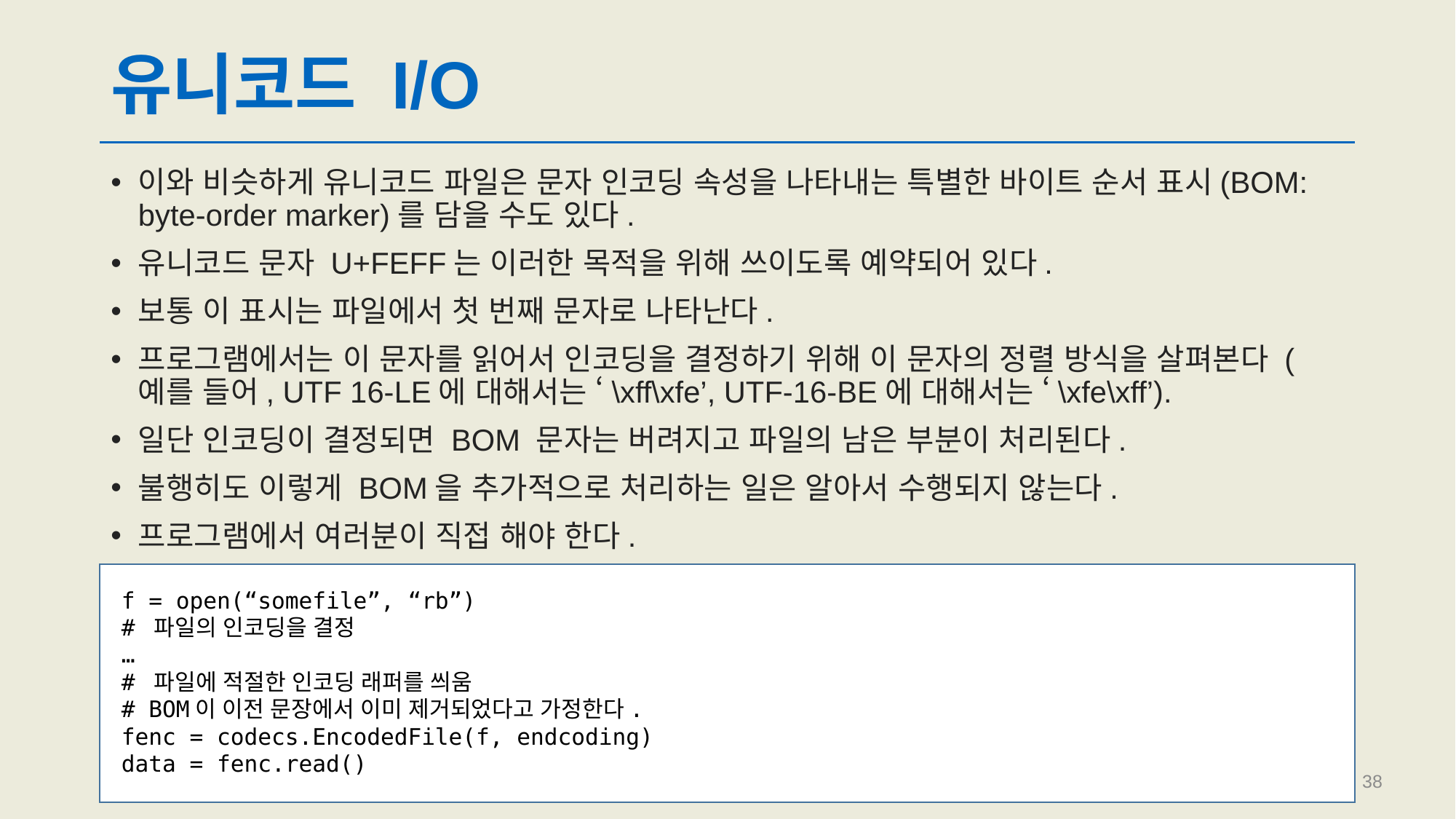

# 유니코드 I/O
이와 비슷하게 유니코드 파일은 문자 인코딩 속성을 나타내는 특별한 바이트 순서 표시(BOM: byte-order marker)를 담을 수도 있다.
유니코드 문자 U+FEFF는 이러한 목적을 위해 쓰이도록 예약되어 있다.
보통 이 표시는 파일에서 첫 번째 문자로 나타난다.
프로그램에서는 이 문자를 읽어서 인코딩을 결정하기 위해 이 문자의 정렬 방식을 살펴본다 (예를 들어, UTF 16-LE에 대해서는 ‘\xff\xfe’, UTF-16-BE에 대해서는 ‘\xfe\xff’).
일단 인코딩이 결정되면 BOM 문자는 버려지고 파일의 남은 부분이 처리된다.
불행히도 이렇게 BOM을 추가적으로 처리하는 일은 알아서 수행되지 않는다.
프로그램에서 여러분이 직접 해야 한다.
f = open(“somefile”, “rb”)
# 파일의 인코딩을 결정
…
# 파일에 적절한 인코딩 래퍼를 씌움
# BOM이 이전 문장에서 이미 제거되었다고 가정한다.
fenc = codecs.EncodedFile(f, endcoding)
data = fenc.read()
38